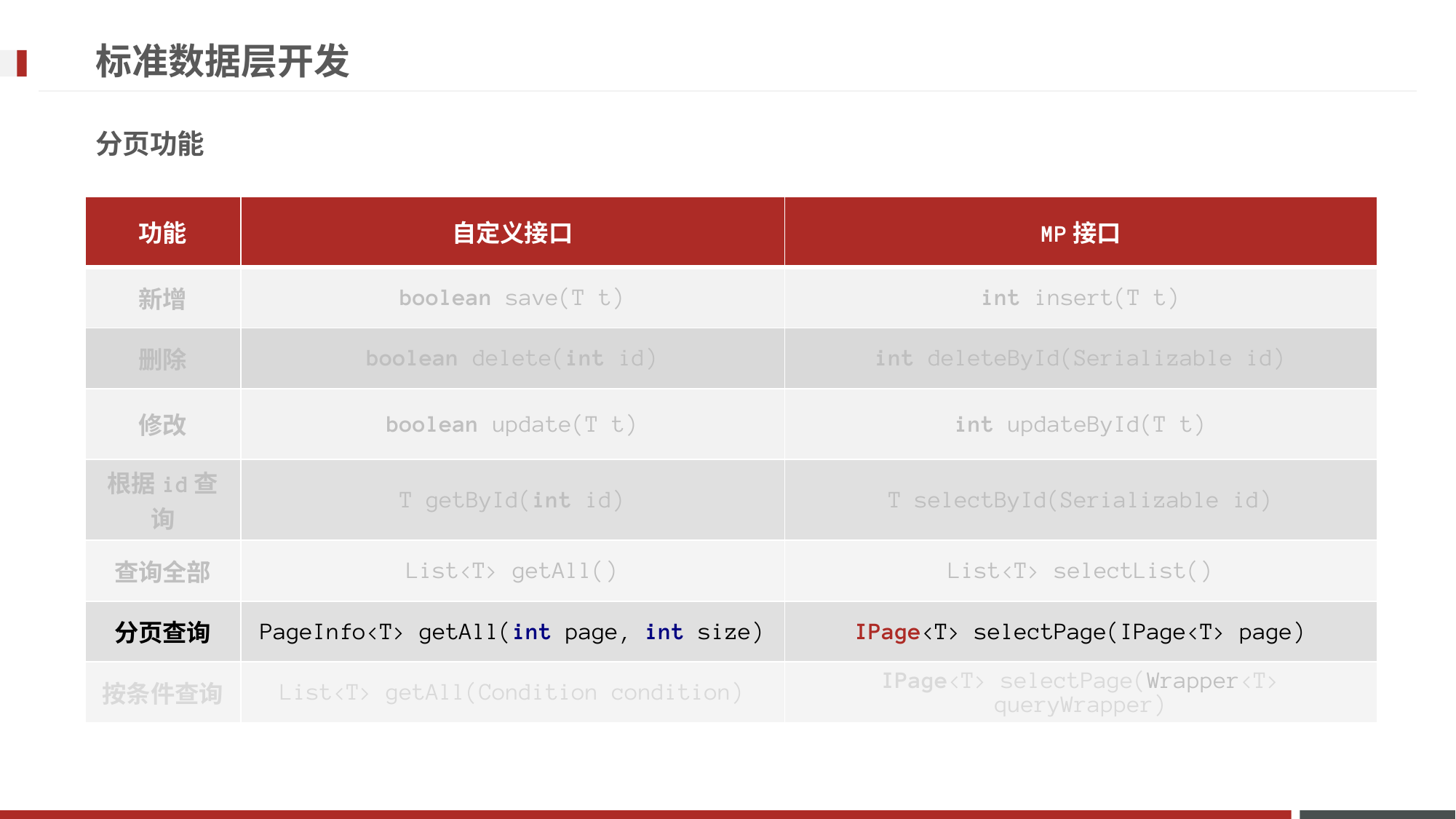

# 标准数据层开发
分页功能
| 功能 | 自定义接口 | MP接口 |
| --- | --- | --- |
| 新增 | boolean save(T t) | int insert(T t) |
| 删除 | boolean delete(int id) | int deleteById(Serializable id) |
| 修改 | boolean update(T t) | int updateById(T t) |
| 根据id查询 | T getById(int id) | T selectById(Serializable id) |
| 查询全部 | List<T> getAll() | List<T> selectList() |
| 分页查询 | PageInfo<T> getAll(int page, int size) | IPage<T> selectPage(IPage<T> page) |
| 按条件查询 | List<T> getAll(Condition condition) | IPage<T> selectPage(Wrapper<T> queryWrapper) |